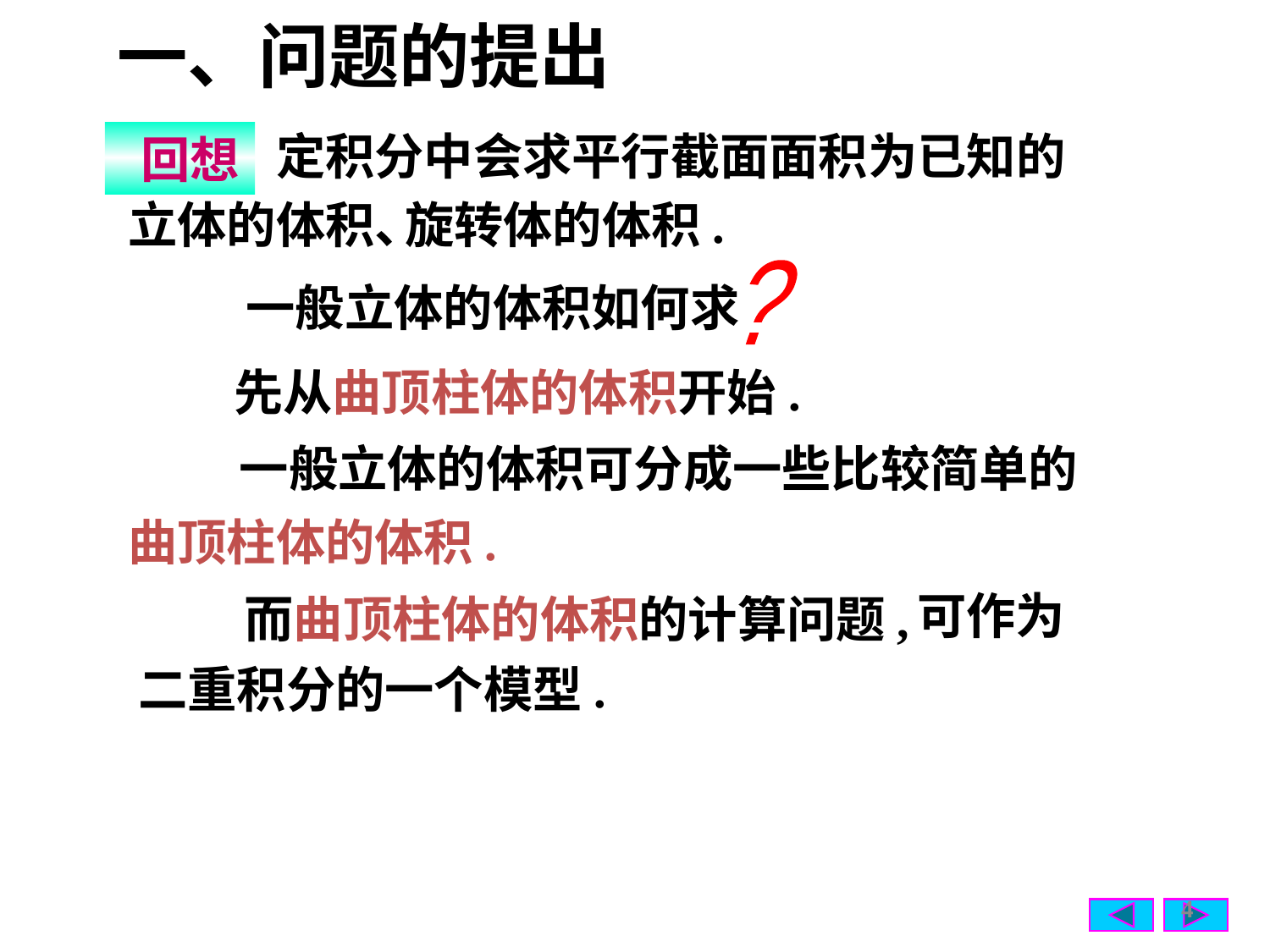

一、问题的提出
定积分中会求平行截面面积为已知的
 回想
立体的体积、
旋转体的体积.
?
 一般立体的体积如何求
先从曲顶柱体的体积开始.
一般立体的体积可分成一些比较简单的
曲顶柱体的体积.
可作为
而曲顶柱体的体积的计算问题,
二重积分的一个模型.
4